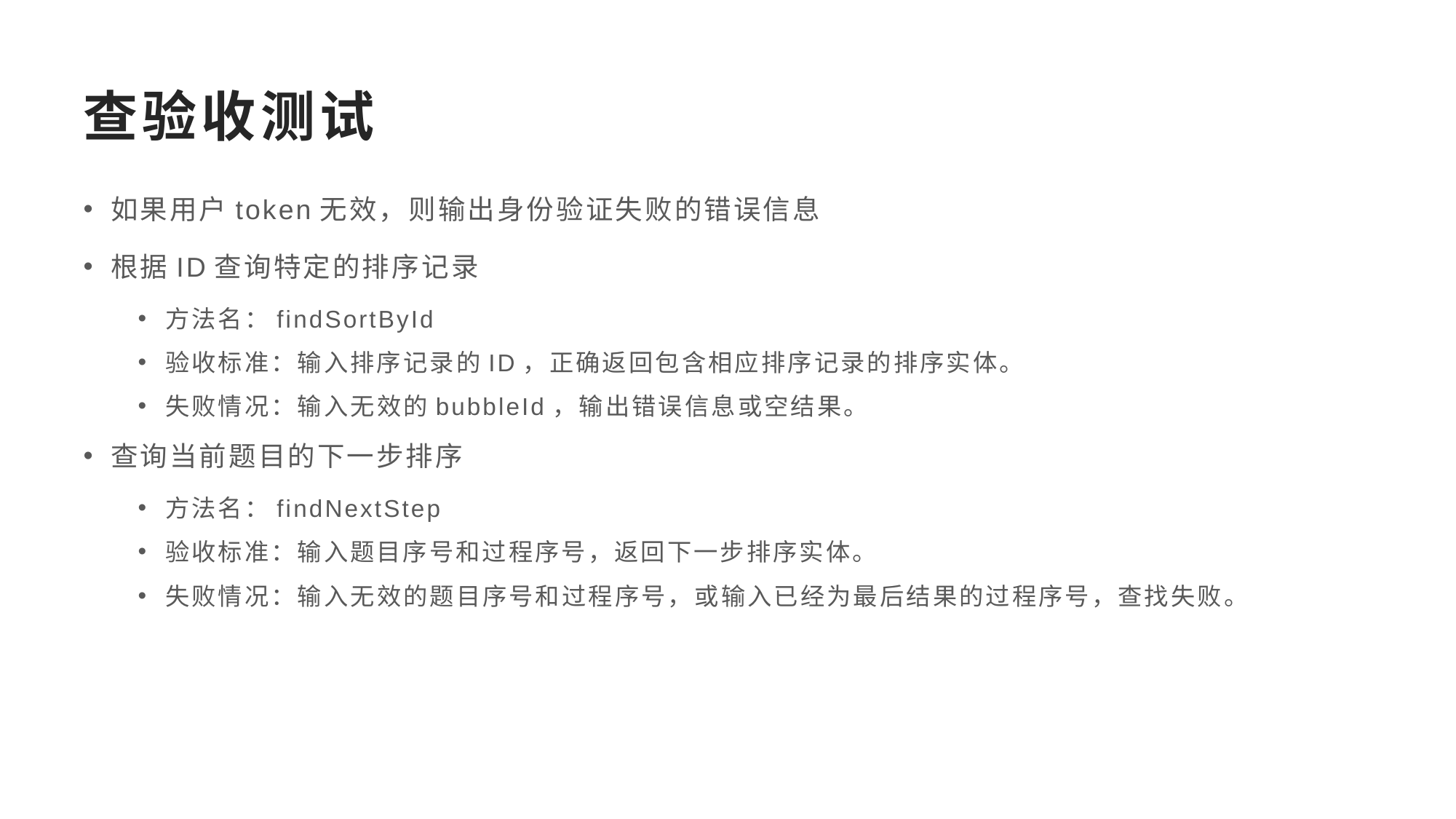

# 查验收测试
如果用户token无效，则输出身份验证失败的错误信息
根据ID查询特定的排序记录
方法名：findSortById
验收标准：输入排序记录的ID，正确返回包含相应排序记录的排序实体。
失败情况：输入无效的bubbleId，输出错误信息或空结果。
查询当前题目的下一步排序
方法名：findNextStep
验收标准：输入题目序号和过程序号，返回下一步排序实体。
失败情况：输入无效的题目序号和过程序号，或输入已经为最后结果的过程序号，查找失败。